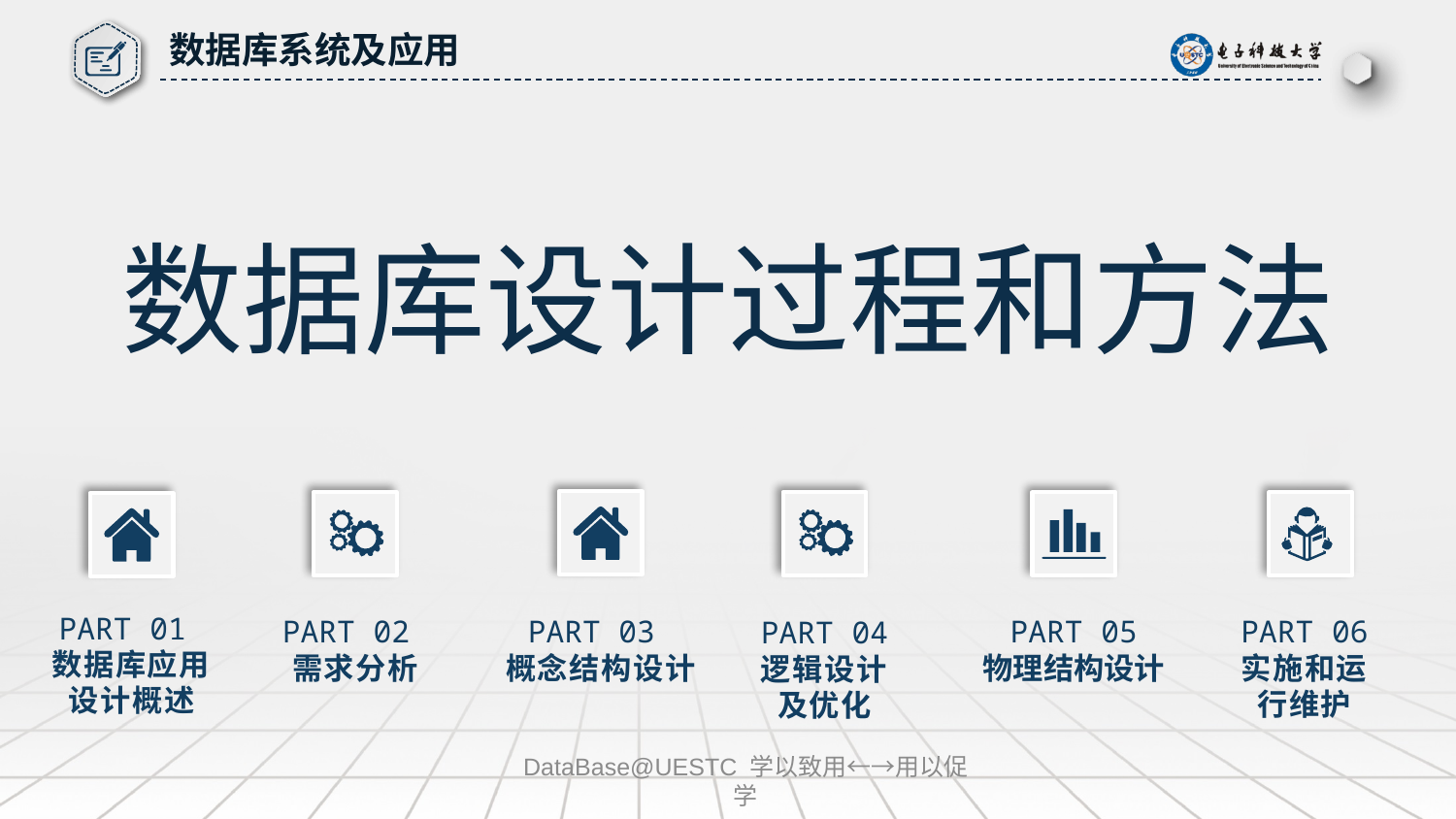

数据库系统及应用
数据库设计过程和方法

PART 01
数据库应用设计概述
PART 02
需求分析
PART 03
概念结构设计
PART 05
物理结构设计
PART 06
实施和运行维护
PART 04
逻辑设计及优化
DataBase@UESTC 学以致用←→用以促学
1